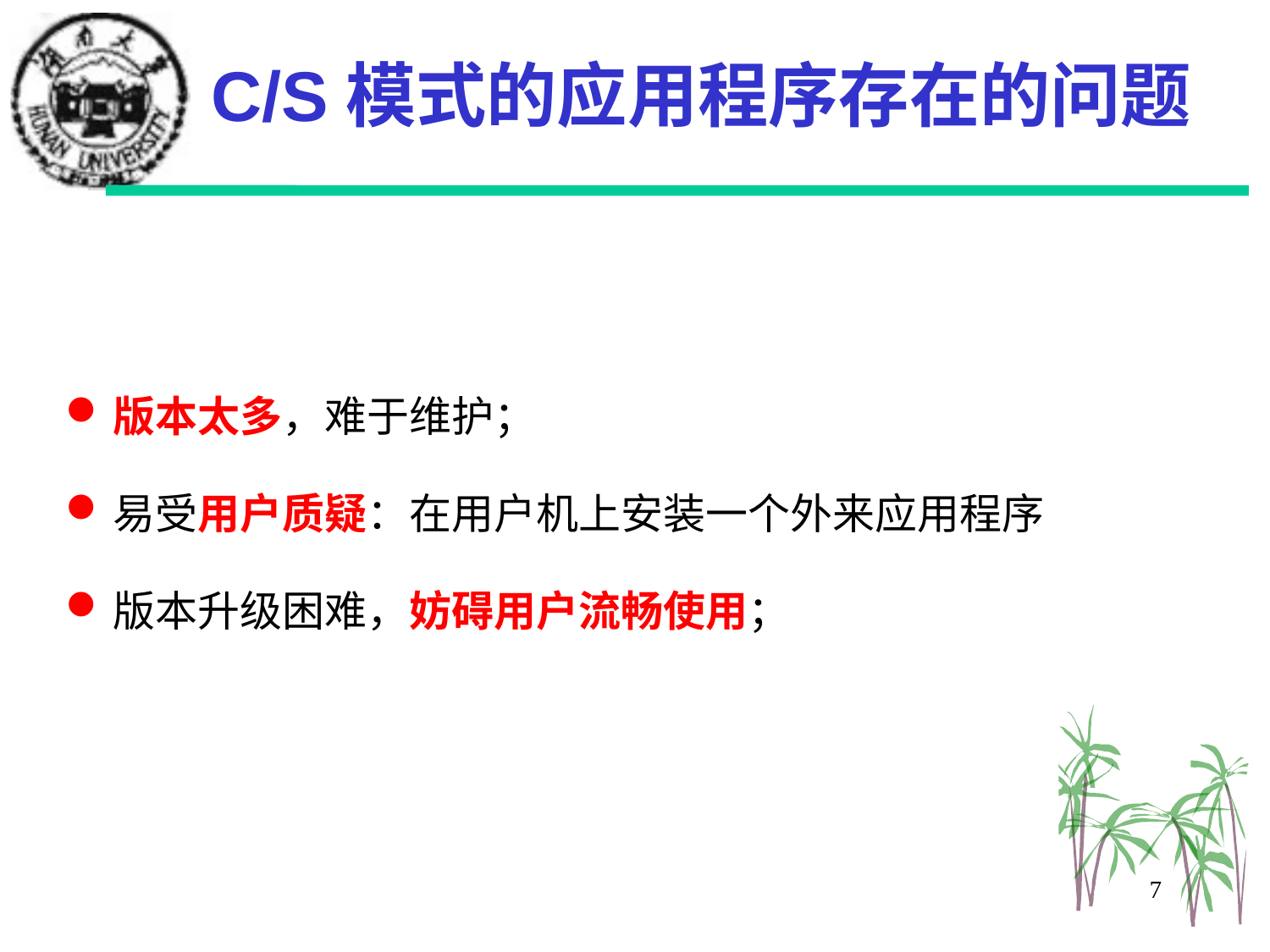

# C/S模式的应用程序存在的问题
版本太多，难于维护；
易受用户质疑：在用户机上安装一个外来应用程序
版本升级困难，妨碍用户流畅使用；

7